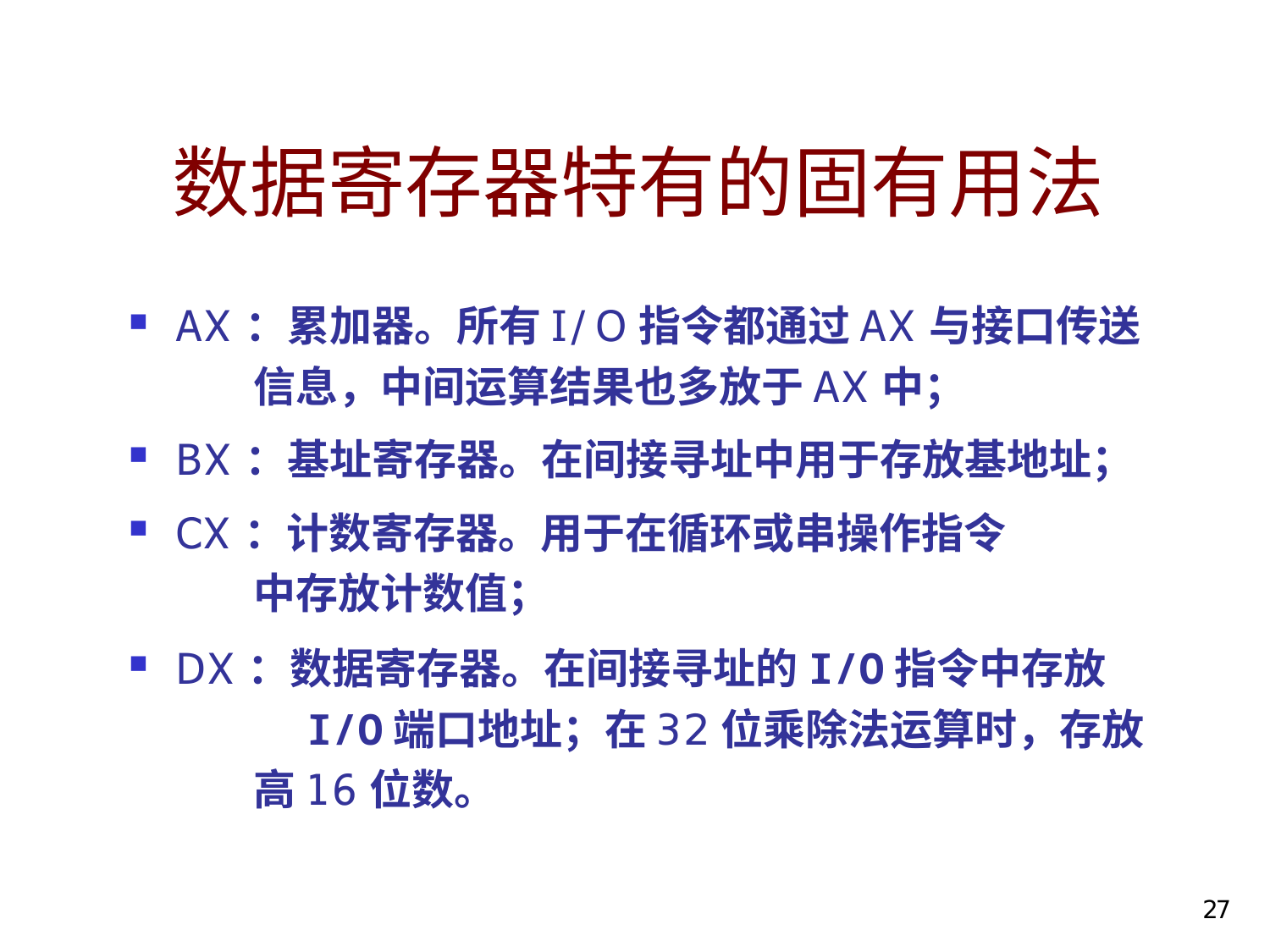

# 数据寄存器特有的固有用法
AX：累加器。所有I/O指令都通过AX与接口传送
            信息，中间运算结果也多放于AX中；
BX：基址寄存器。在间接寻址中用于存放基地址；
CX：计数寄存器。用于在循环或串操作指令
            中存放计数值；
DX：数据寄存器。在间接寻址的I/O指令中存放
       I/O端口地址；在32位乘除法运算时，存放
            高16位数。
27